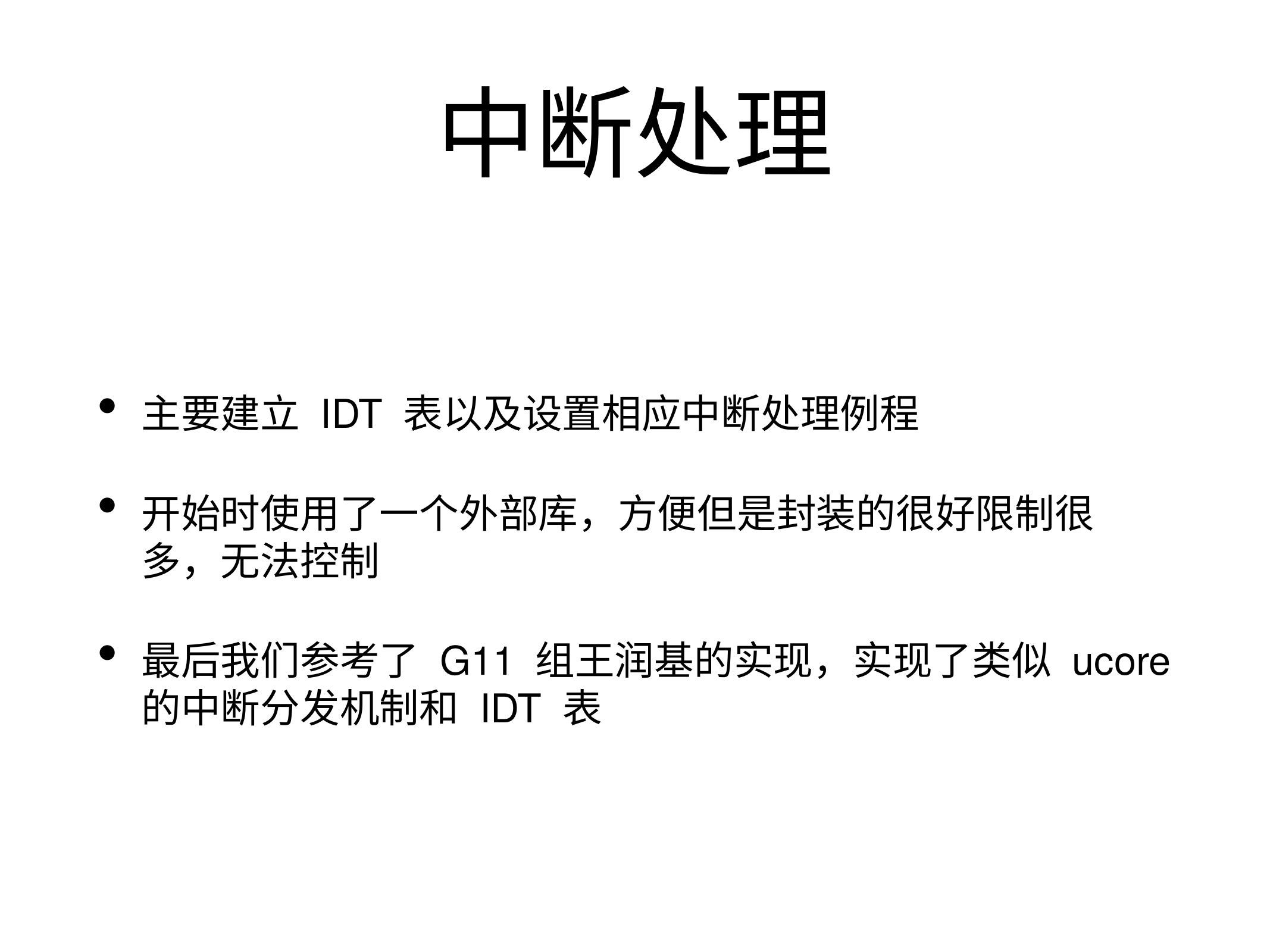

11
# 中断处理
主要建立 IDT 表以及设置相应中断处理例程
开始时使用了一个外部库，方便但是封装的很好限制很多，无法控制
最后我们参考了 G11 组王润基的实现，实现了类似 ucore 的中断分发机制和 IDT 表